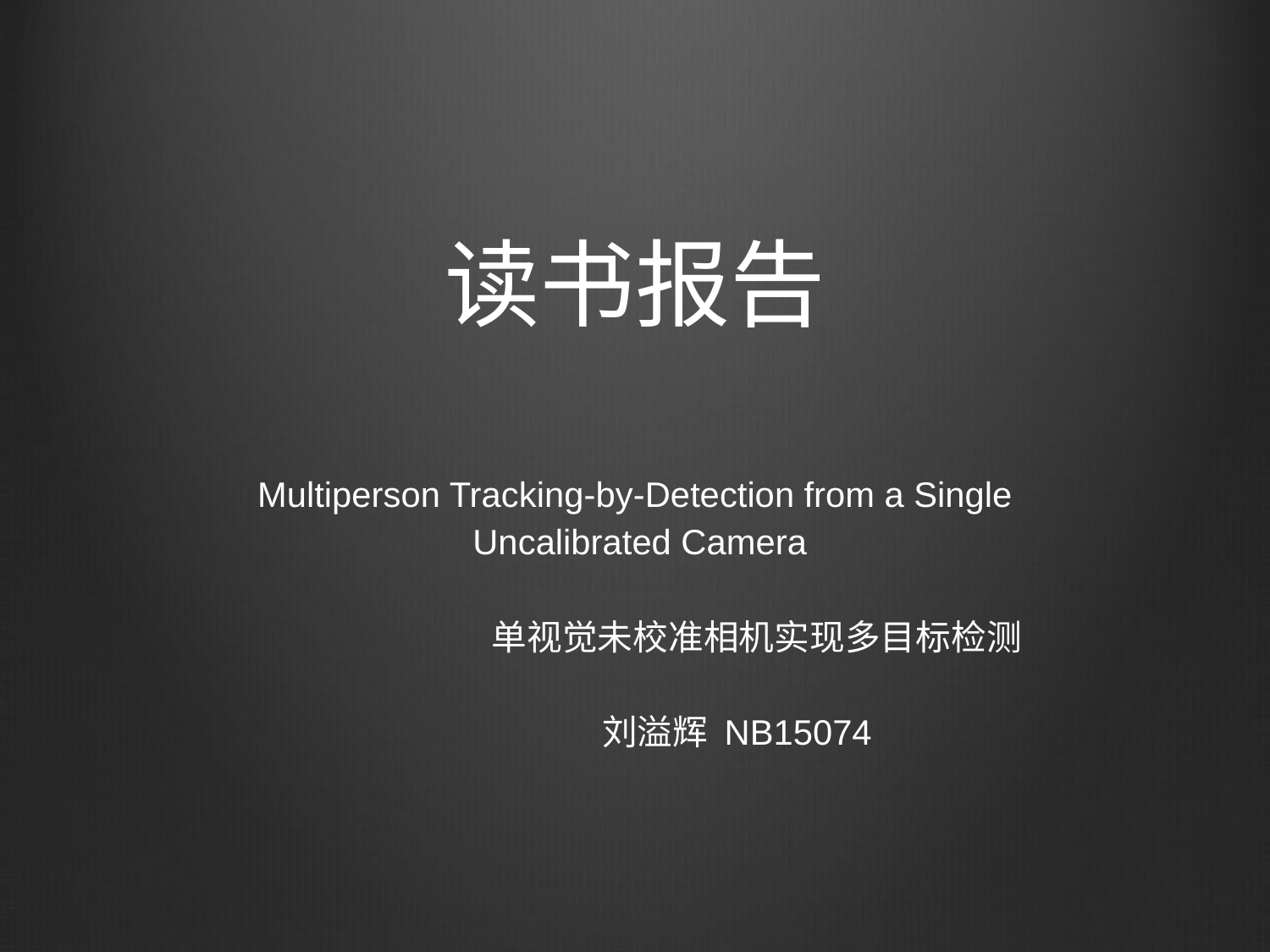

# 读书报告
Multiperson Tracking-by-Detection from a Single
 Uncalibrated Camera

                              单视觉未校准相机实现多目标检测

                         刘溢辉 NB15074